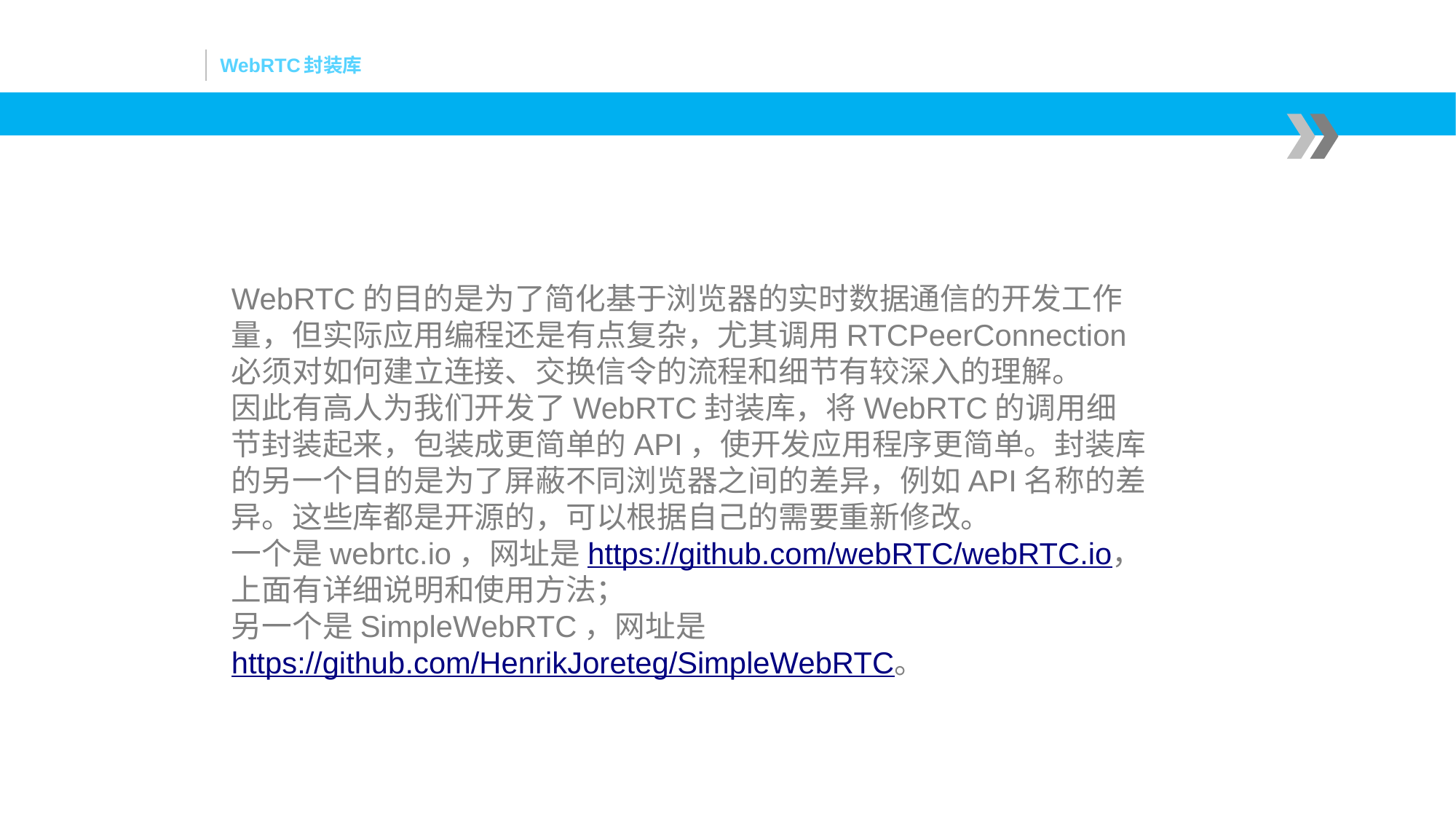

# WebRTC封装库
WebRTC的目的是为了简化基于浏览器的实时数据通信的开发工作量，但实际应用编程还是有点复杂，尤其调用RTCPeerConnection必须对如何建立连接、交换信令的流程和细节有较深入的理解。
因此有高人为我们开发了WebRTC封装库，将WebRTC的调用细节封装起来，包装成更简单的API，使开发应用程序更简单。封装库的另一个目的是为了屏蔽不同浏览器之间的差异，例如API名称的差异。这些库都是开源的，可以根据自己的需要重新修改。
一个是webrtc.io，网址是https://github.com/webRTC/webRTC.io，上面有详细说明和使用方法；
另一个是SimpleWebRTC，网址是https://github.com/HenrikJoreteg/SimpleWebRTC。